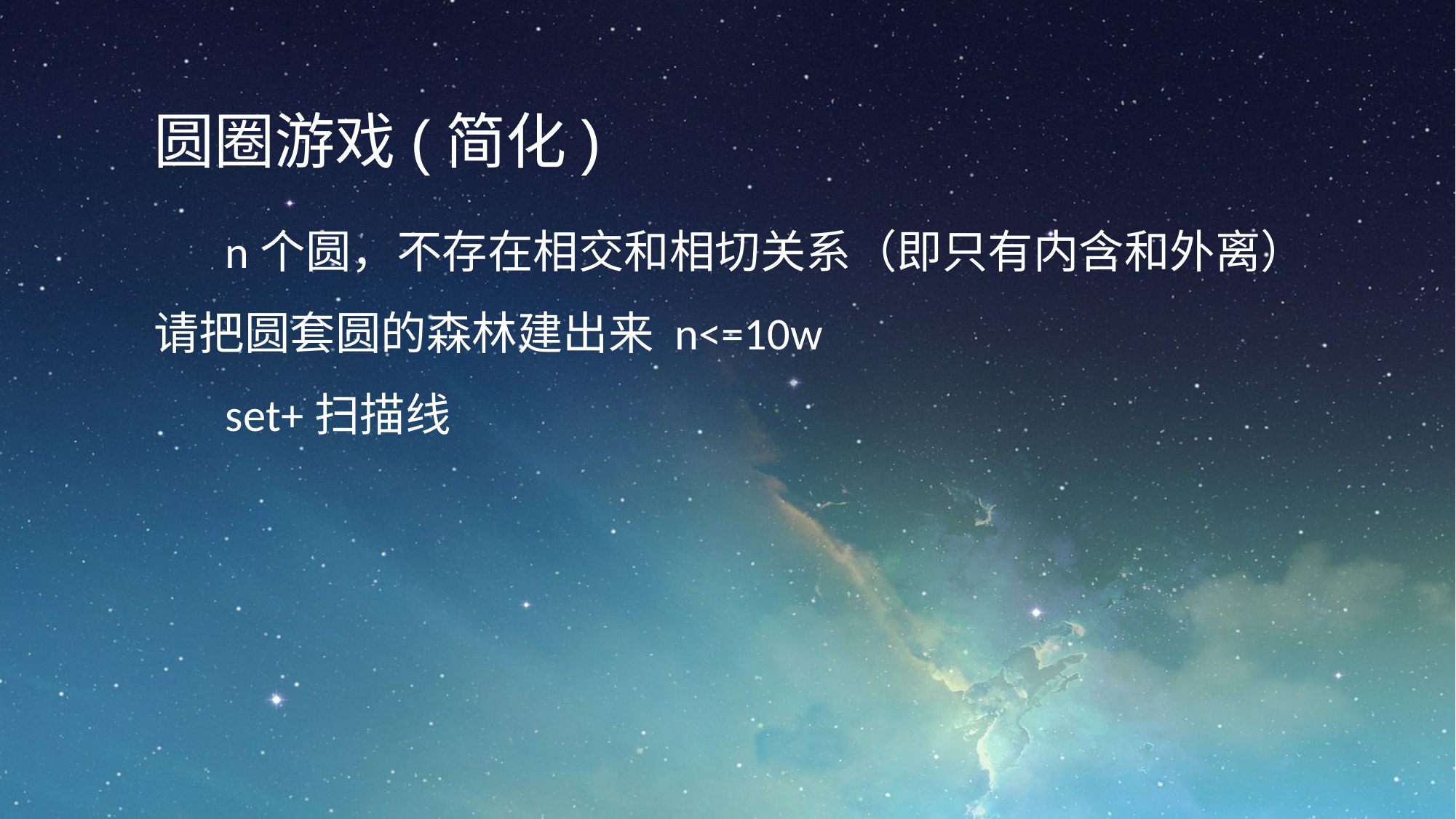

圆圈游戏(简化)
n个圆，不存在相交和相切关系（即只有内含和外离）请把圆套圆的森林建出来 n<=10w
set+扫描线